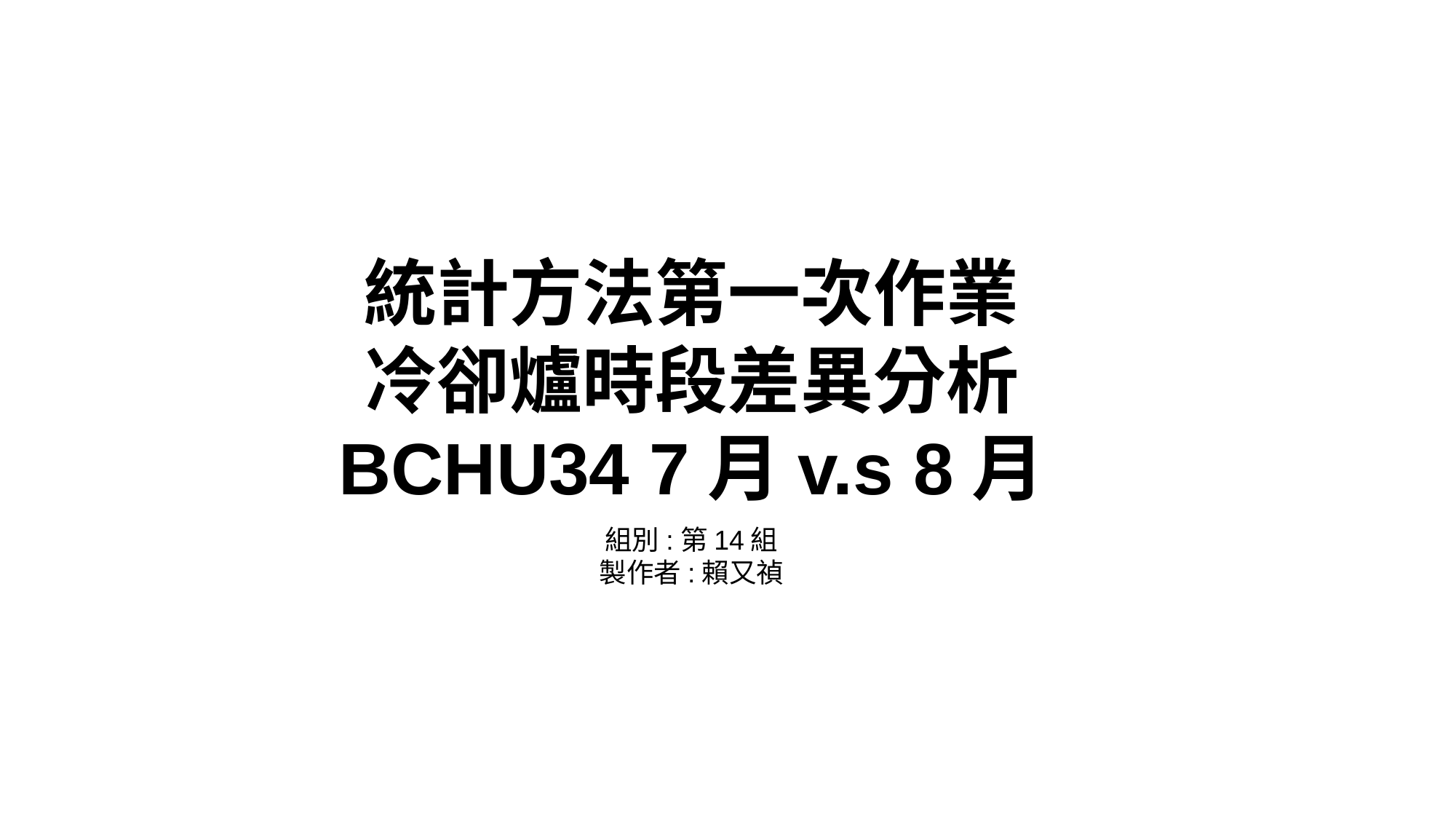

統計方法第一次作業
冷卻爐時段差異分析
BCHU34 7月v.s 8月
組別:第14組
製作者:賴又禎